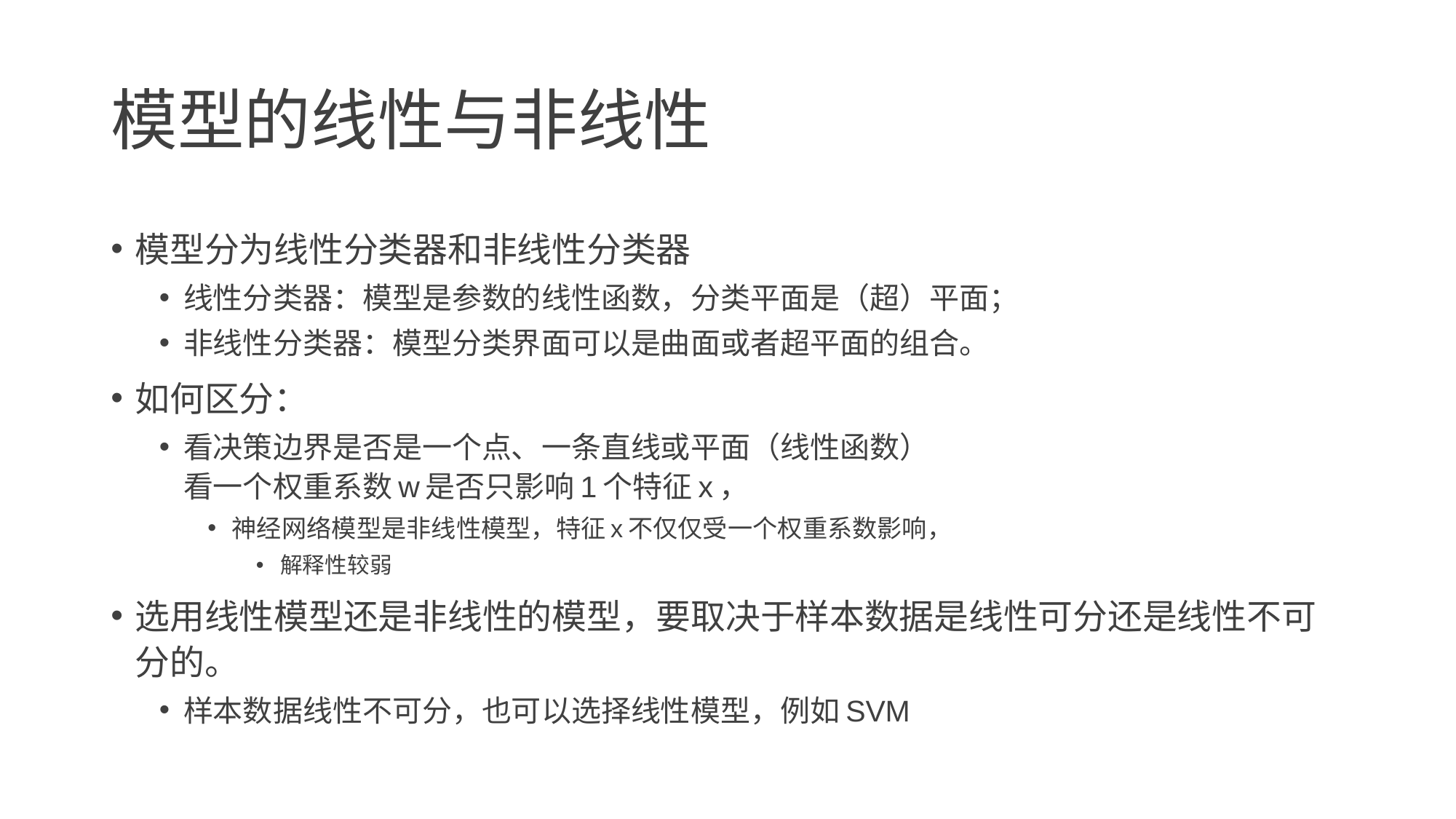

# 模型的线性与非线性
模型分为线性分类器和非线性分类器
线性分类器：模型是参数的线性函数，分类平面是（超）平面；
非线性分类器：模型分类界面可以是曲面或者超平面的组合。
如何区分：
看决策边界是否是一个点、一条直线或平面（线性函数）
看一个权重系数w是否只影响1个特征x，
神经网络模型是非线性模型，特征x不仅仅受一个权重系数影响，
解释性较弱
选用线性模型还是非线性的模型，要取决于样本数据是线性可分还是线性不可分的。
样本数据线性不可分，也可以选择线性模型，例如SVM